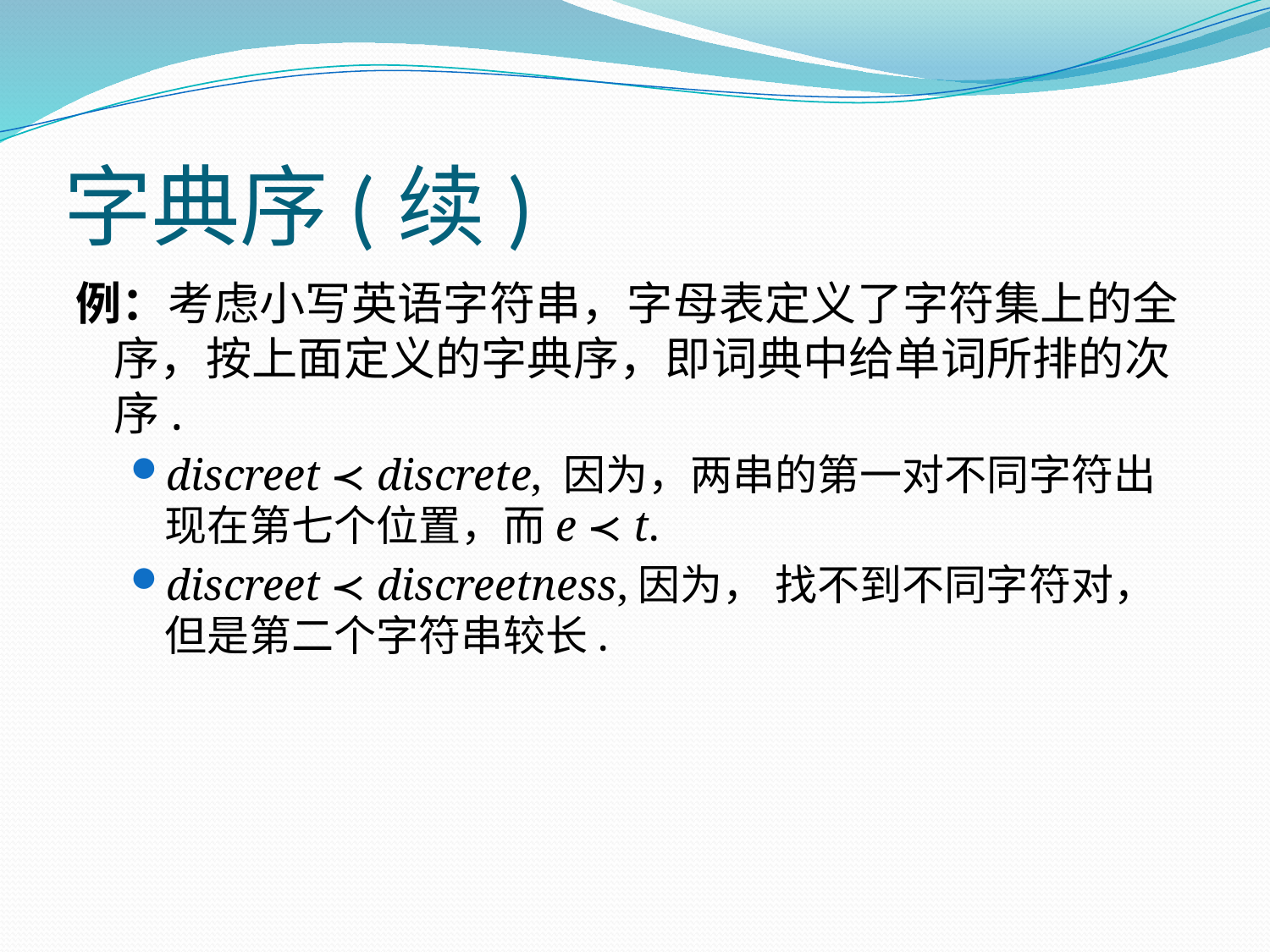

# 字典序(续)
例：考虑小写英语字符串，字母表定义了字符集上的全序，按上面定义的字典序，即词典中给单词所排的次序.
discreet ≺ discrete, 因为，两串的第一对不同字符出现在第七个位置，而e ≺ t.
discreet ≺ discreetness,因为， 找不到不同字符对，但是第二个字符串较长.